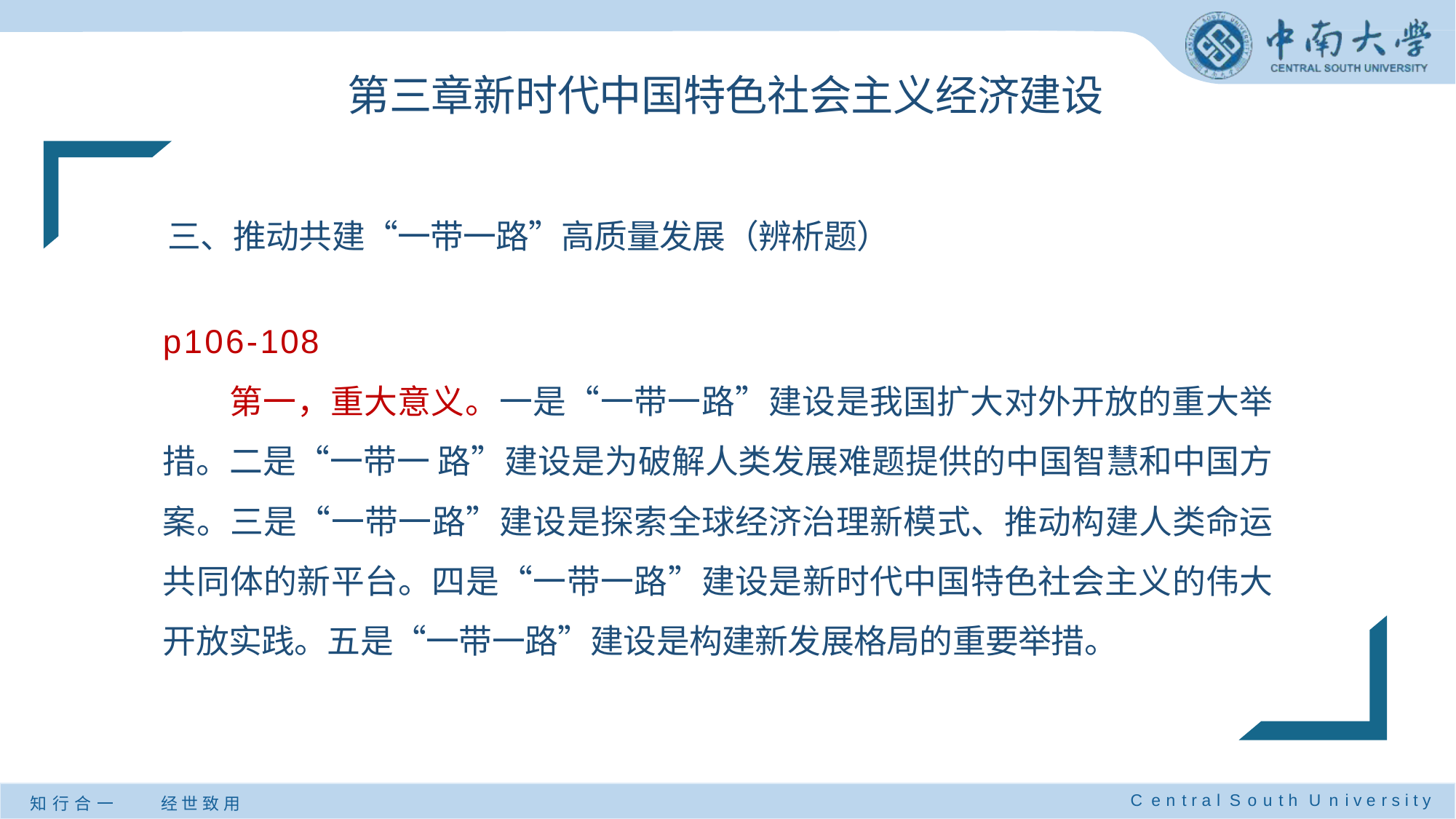

# 第三章新时代中国特色社会主义经济建设

三、推动共建“一带一路”高质量发展（辨析题）

p106-108
第一，重大意义。一是“一带一路”建设是我国扩大对外开放的重大举措。二是“一带一 路”建设是为破解人类发展难题提供的中国智慧和中国方案。三是“一带一路”建设是探索全球经济治理新模式、推动构建人类命运共同体的新平台。四是“一带一路”建设是新时代中国特色社会主义的伟大开放实践。五是“一带一路”建设是构建新发展格局的重要举措。

C e n t r a l S o u t h U n i v e r s i t y
知 行 合 一
经 世 致 用